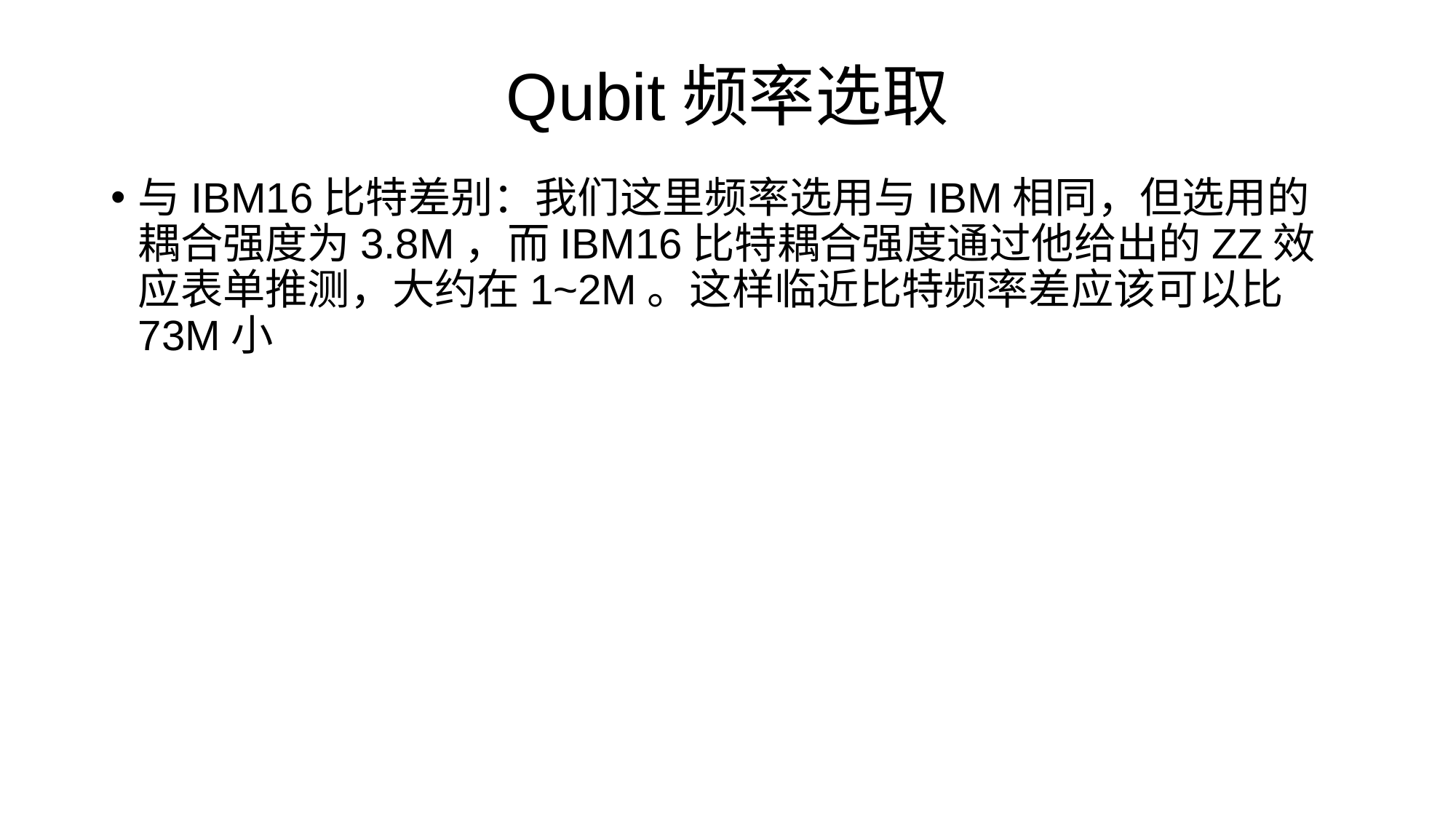

# Qubit频率选取
与IBM16比特差别：我们这里频率选用与IBM相同，但选用的耦合强度为3.8M，而IBM16比特耦合强度通过他给出的ZZ效应表单推测，大约在1~2M。这样临近比特频率差应该可以比73M小